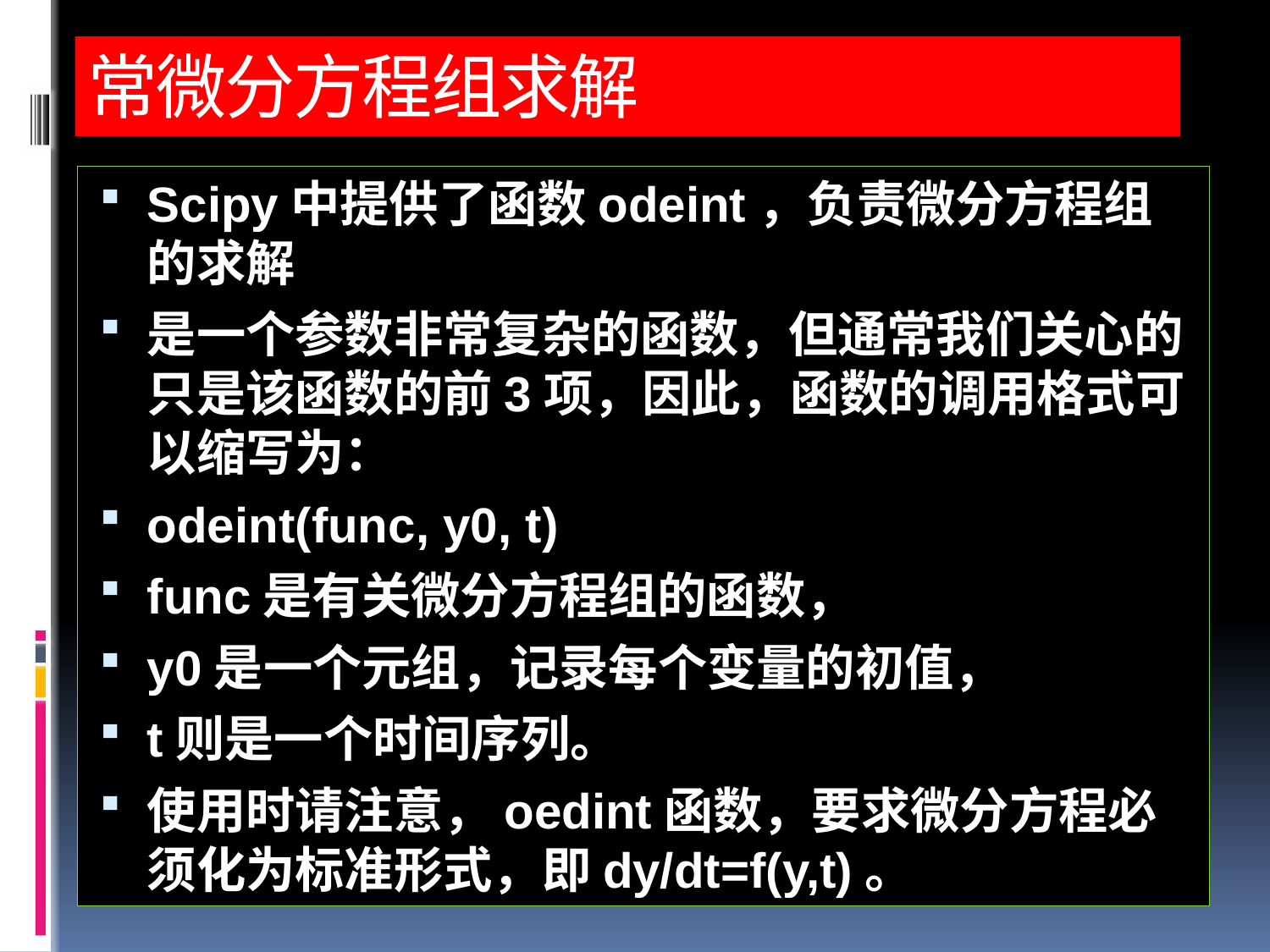

# 常微分方程组求解
Scipy中提供了函数odeint，负责微分方程组的求解
是一个参数非常复杂的函数，但通常我们关心的只是该函数的前3项，因此，函数的调用格式可以缩写为：
odeint(func, y0, t)
func是有关微分方程组的函数，
y0是一个元组，记录每个变量的初值，
t则是一个时间序列。
使用时请注意，oedint函数，要求微分方程必须化为标准形式，即dy/dt=f(y,t)。